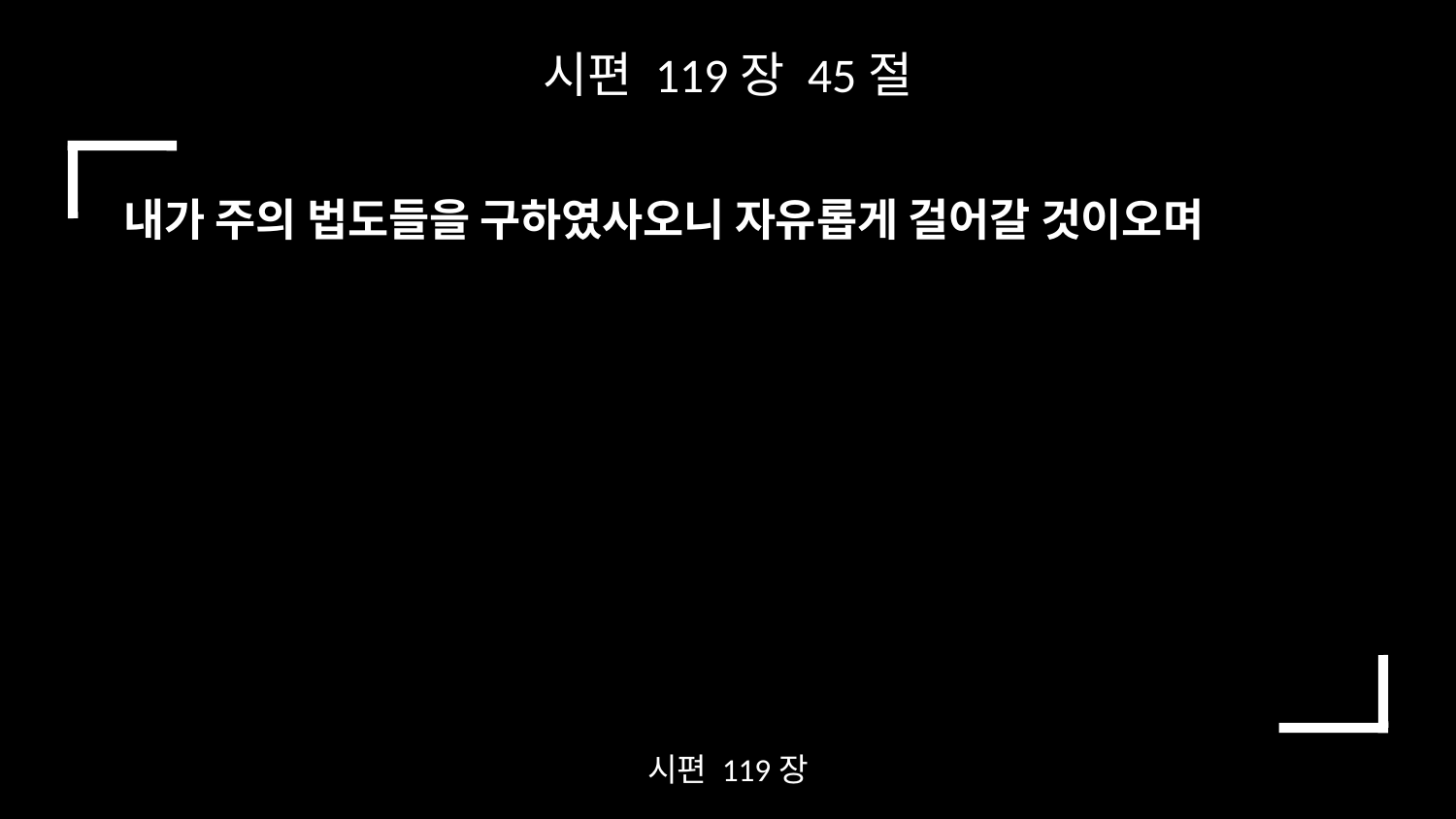

시편 119장 45절

내가 주의 법도들을 구하였사오니 자유롭게 걸어갈 것이오며

시편 119장